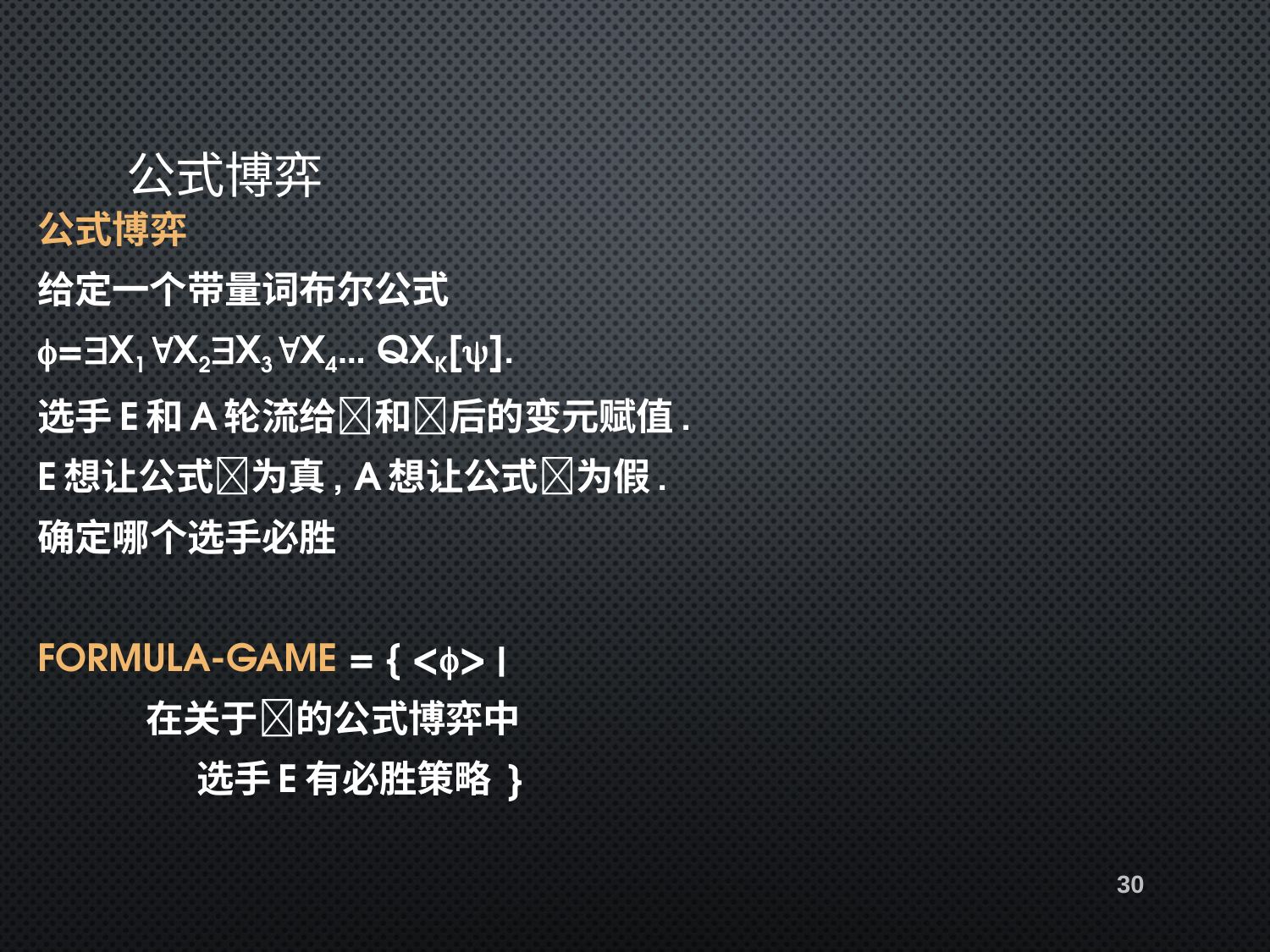

# 公式博弈
公式博弈
给定一个带量词布尔公式
φ=∃x1∀x2∃x3∀x4… Qxk[ψ].
选手E和A轮流给∃和∀后的变元赋值.
E想让公式ψ为真, A想让公式ψ为假.
确定哪个选手必胜

FORMULA-GAME = { <φ> |
            在关于φ的公式博弈中
                  选手E有必胜策略 }
30